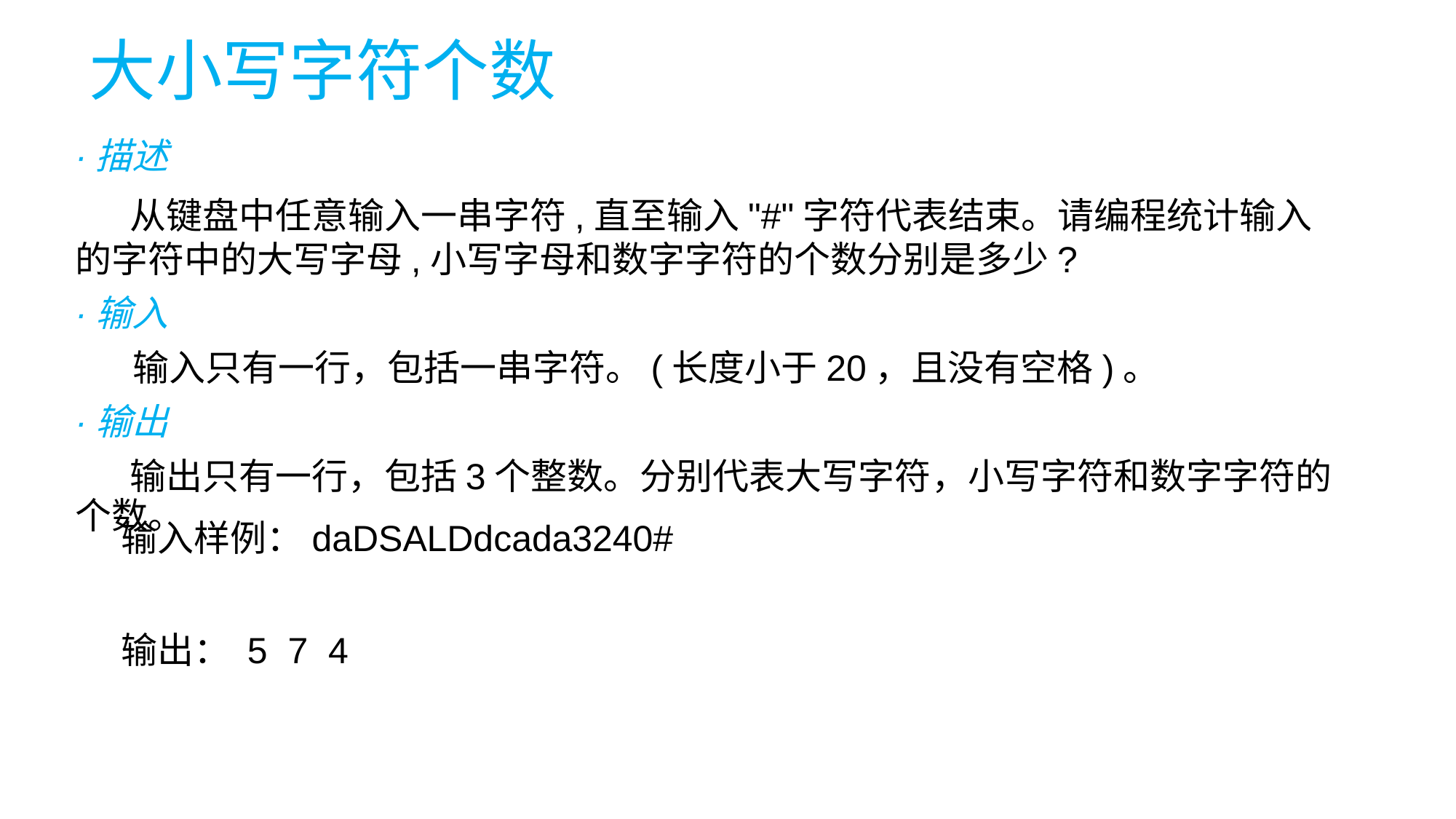

# 大小写字符个数
·描述
从键盘中任意输入一串字符,直至输入"#"字符代表结束。请编程统计输入的字符中的大写字母,小写字母和数字字符的个数分别是多少?
·输入
      输入只有一行，包括一串字符。(长度小于20，且没有空格)。
·输出
输出只有一行，包括3个整数。分别代表大写字符，小写字符和数字字符的个数。
输入样例：daDSALDdcada3240#
输出： 5  7  4